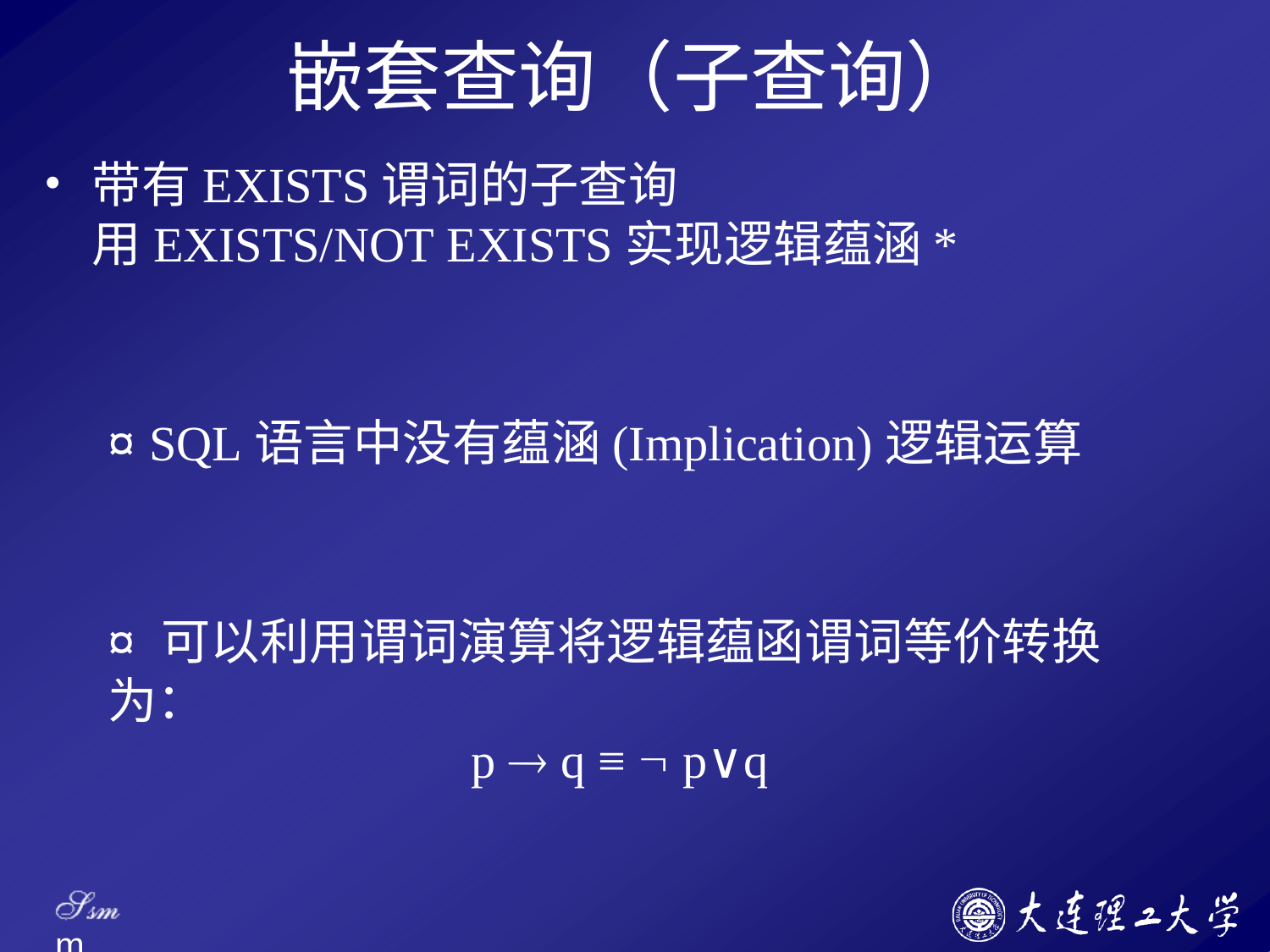

# 嵌套查询（子查询）
带有EXISTS谓词的子查询
用EXISTS/NOT EXISTS实现逻辑蕴涵*

¤ SQL语言中没有蕴涵(Implication)逻辑运算

¤ 可以利用谓词演算将逻辑蕴函谓词等价转换为：
p → q ≡ ¬ p∨q

Ssm